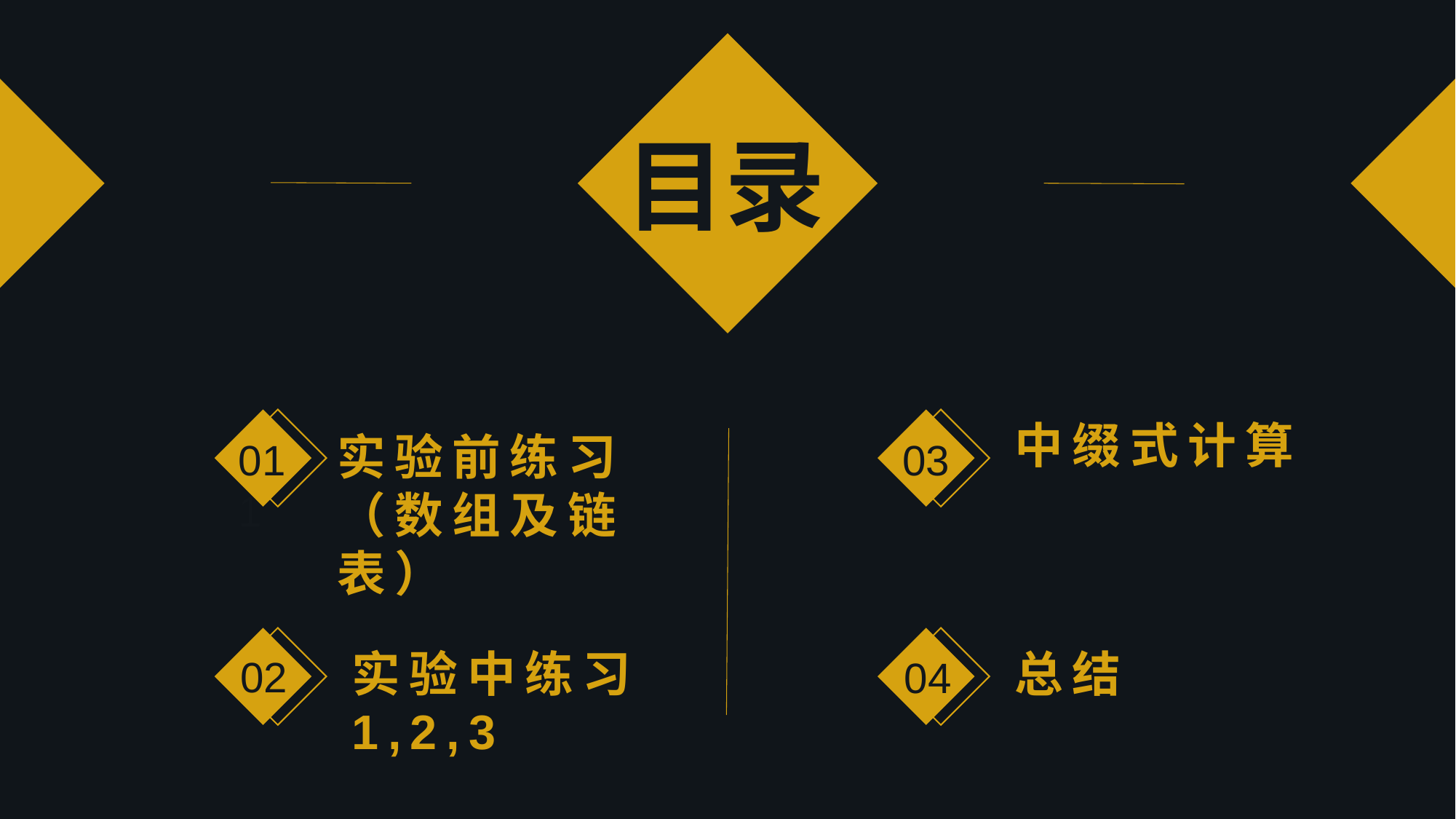

目录

03

011
中缀式计算

实验前练习（数组及链表）

02

04
实验中练习1,2,3

总结